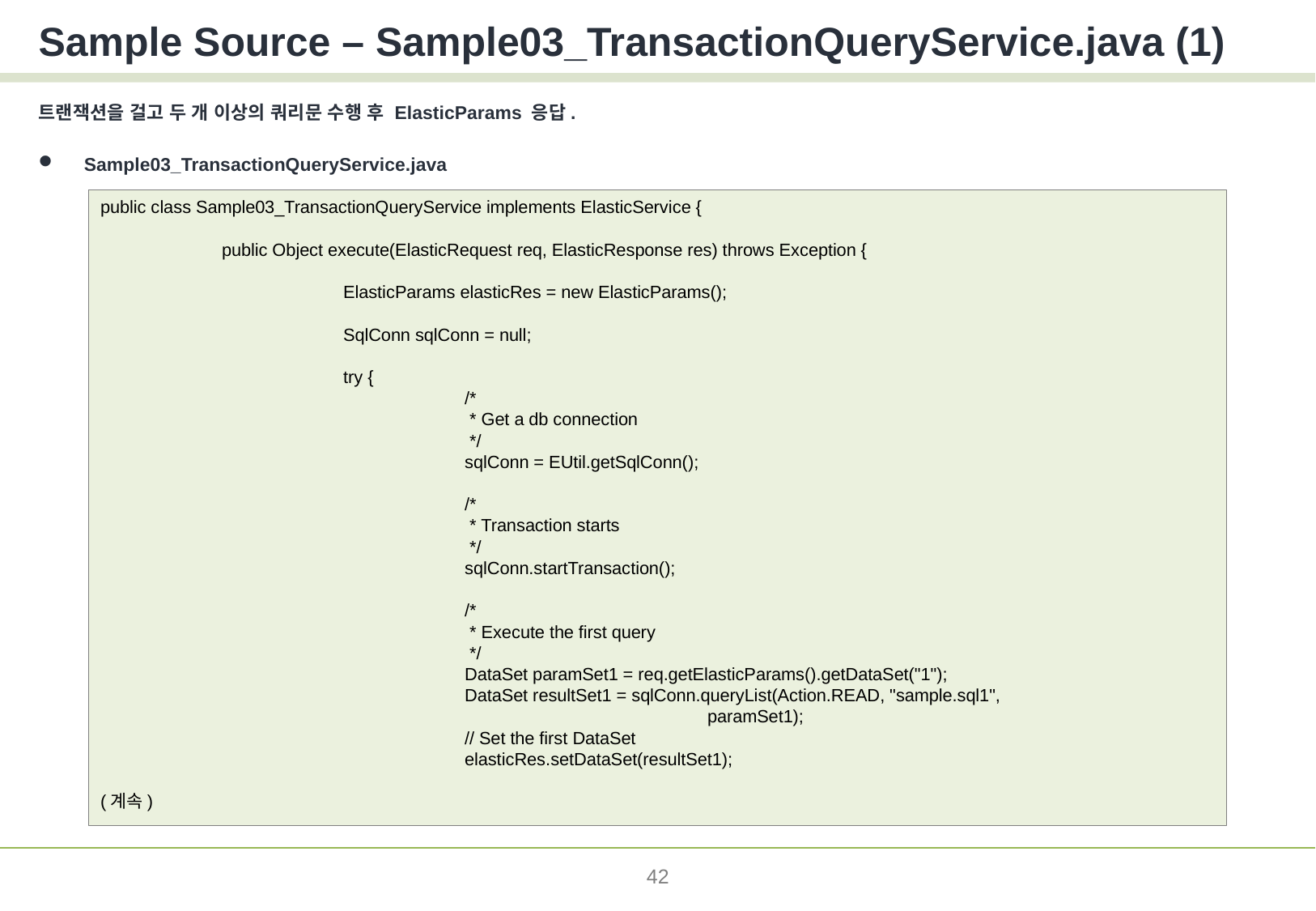

# Sample Source – Sample03_TransactionQueryService.java (1)
트랜잭션을 걸고 두 개 이상의 쿼리문 수행 후 ElasticParams 응답.

Sample03_TransactionQueryService.java

public class Sample03_TransactionQueryService implements ElasticService {

	public Object execute(ElasticRequest req, ElasticResponse res) throws Exception {

		ElasticParams elasticRes = new ElasticParams();

		SqlConn sqlConn = null;

		try {
			/*
			 * Get a db connection
			 */
			sqlConn = EUtil.getSqlConn();

			/*
			 * Transaction starts
			 */
			sqlConn.startTransaction();

			/*
			 * Execute the first query
			 */
			DataSet paramSet1 = req.getElasticParams().getDataSet("1");
			DataSet resultSet1 = sqlConn.queryList(Action.READ, "sample.sql1",
					paramSet1);
			// Set the first DataSet
			elasticRes.setDataSet(resultSet1);

(계속)
42